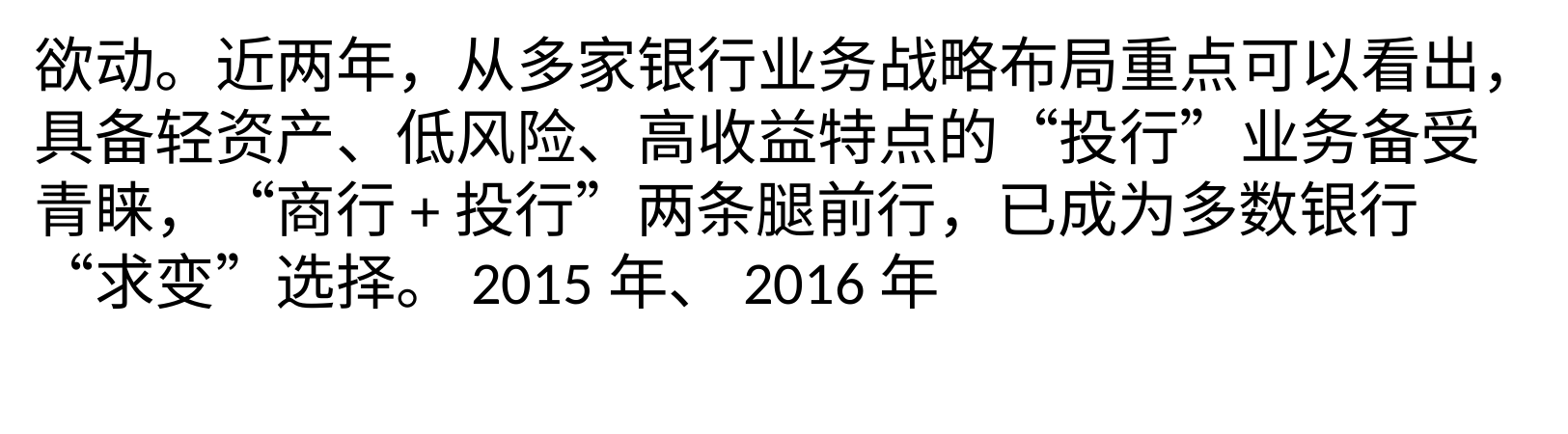

欲动。近两年，从多家银行业务战略布局重点可以看出，具备轻资产、低风险、高收益特点的“投行”业务备受青睐，“商行+投行”两条腿前行，已成为多数银行“求变”选择。2015年、2016年